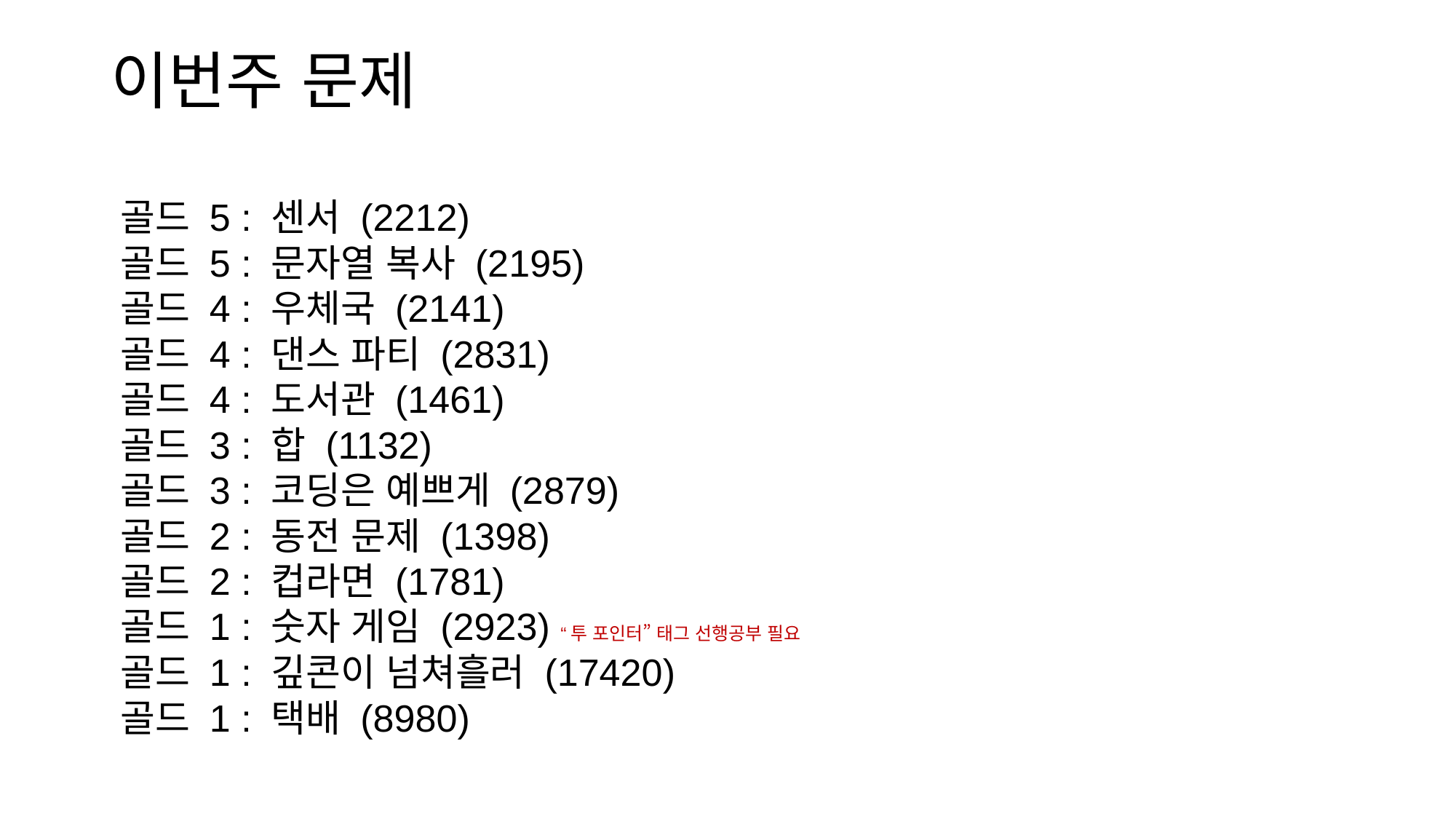

# 이번주 문제
골드 5 : 센서 (2212)
골드 5 : 문자열 복사 (2195)
골드 4 : 우체국 (2141)
골드 4 : 댄스 파티 (2831)
골드 4 : 도서관 (1461)
골드 3 : 합 (1132)
골드 3 : 코딩은 예쁘게 (2879)
골드 2 : 동전 문제 (1398)
골드 2 : 컵라면 (1781)
골드 1 : 숫자 게임 (2923) “투 포인터” 태그 선행공부 필요
골드 1 : 깊콘이 넘쳐흘러 (17420)
골드 1 : 택배 (8980)